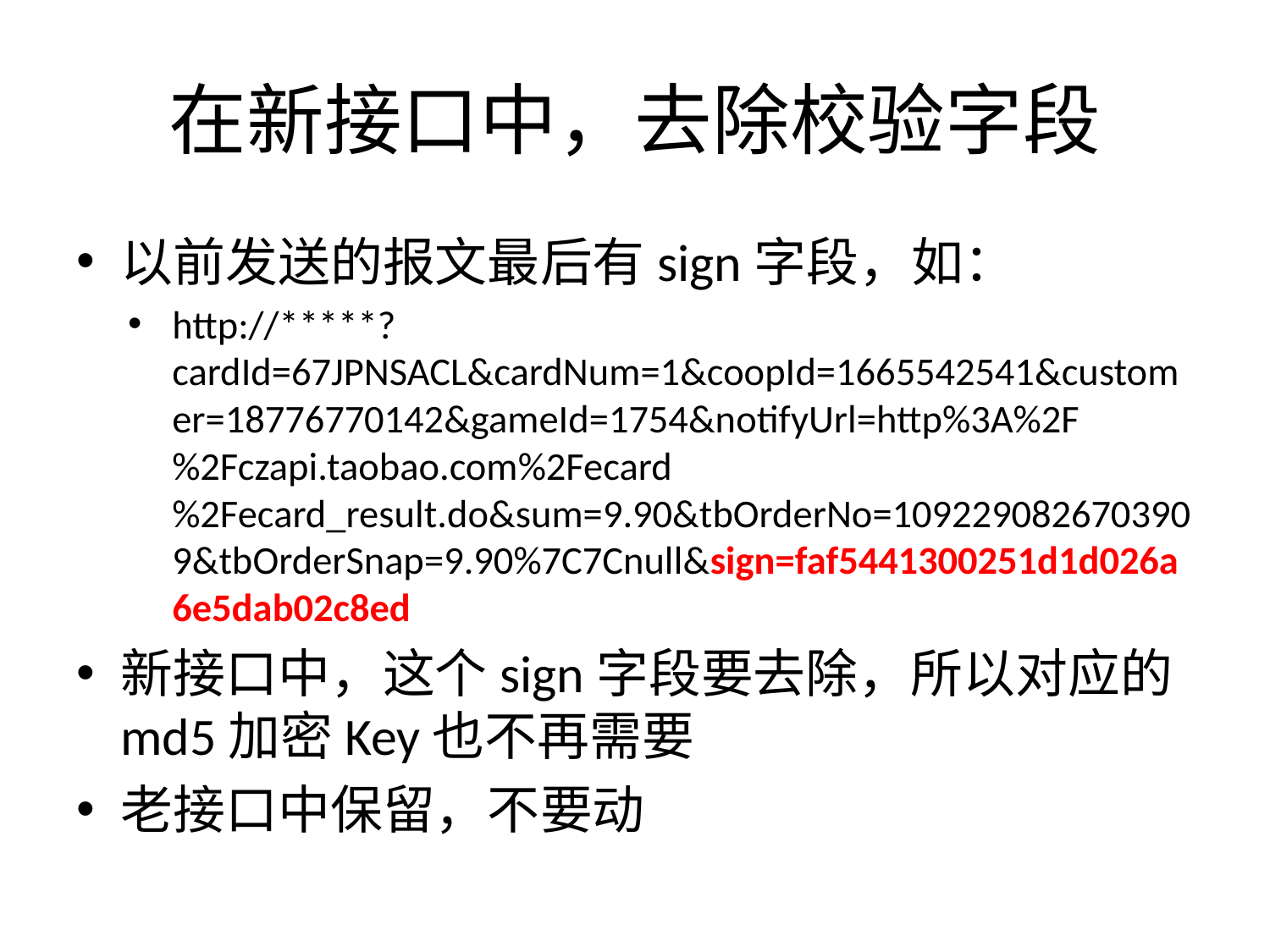

# 在新接口中，去除校验字段
以前发送的报文最后有sign字段，如：
http://*****?cardId=67JPNSACL&cardNum=1&coopId=1665542541&customer=18776770142&gameId=1754&notifyUrl=http%3A%2F%2Fczapi.taobao.com%2Fecard%2Fecard_result.do&sum=9.90&tbOrderNo=1092290826703909&tbOrderSnap=9.90%7C7Cnull&sign=faf5441300251d1d026a6e5dab02c8ed
新接口中，这个sign字段要去除，所以对应的md5加密Key也不再需要
老接口中保留，不要动